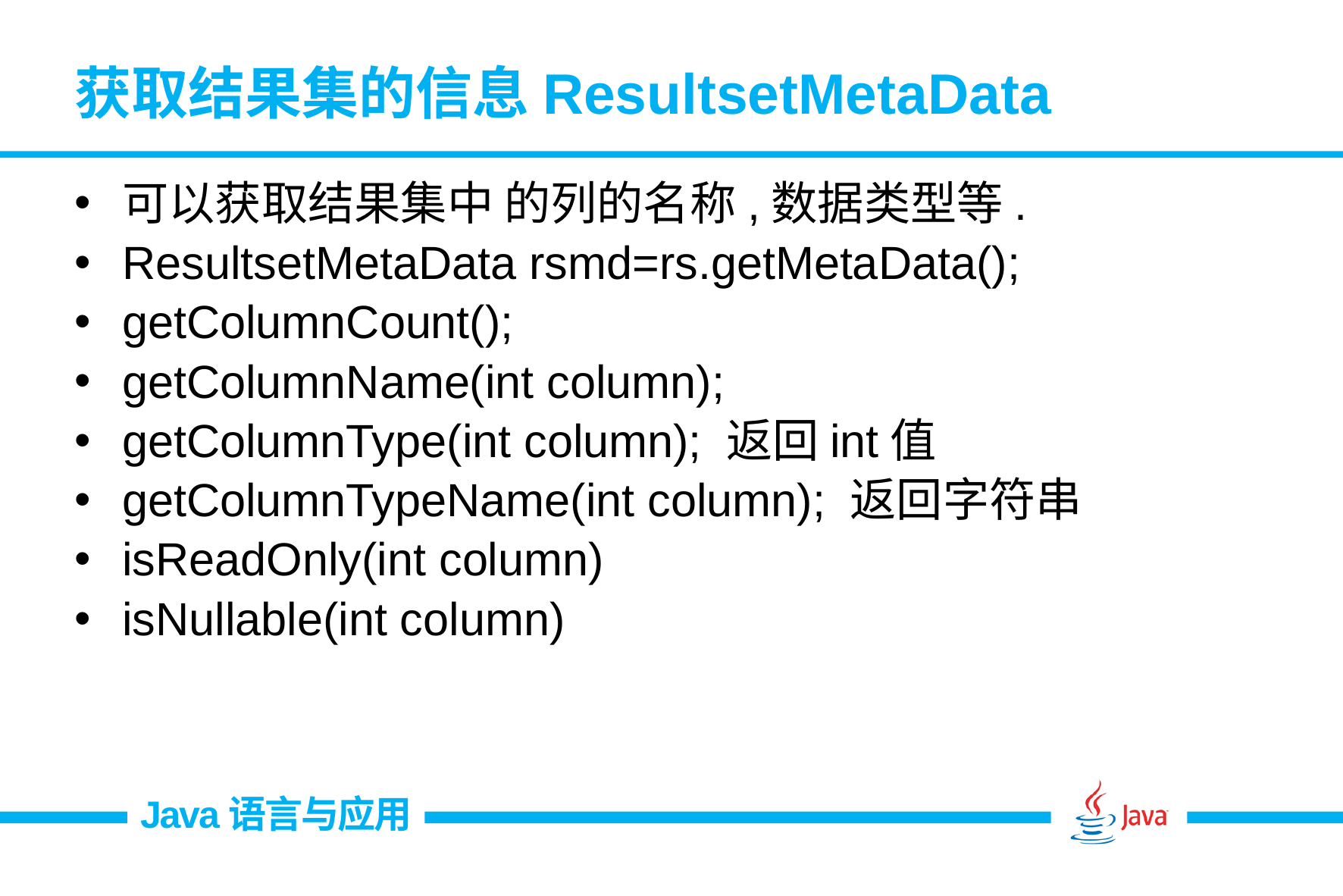

# 获取结果集的信息ResultsetMetaData
可以获取结果集中 的列的名称,数据类型等.
ResultsetMetaData rsmd=rs.getMetaData();
getColumnCount();
getColumnName(int column);
getColumnType(int column); 返回int值
getColumnTypeName(int column); 返回字符串
isReadOnly(int column)
isNullable(int column)